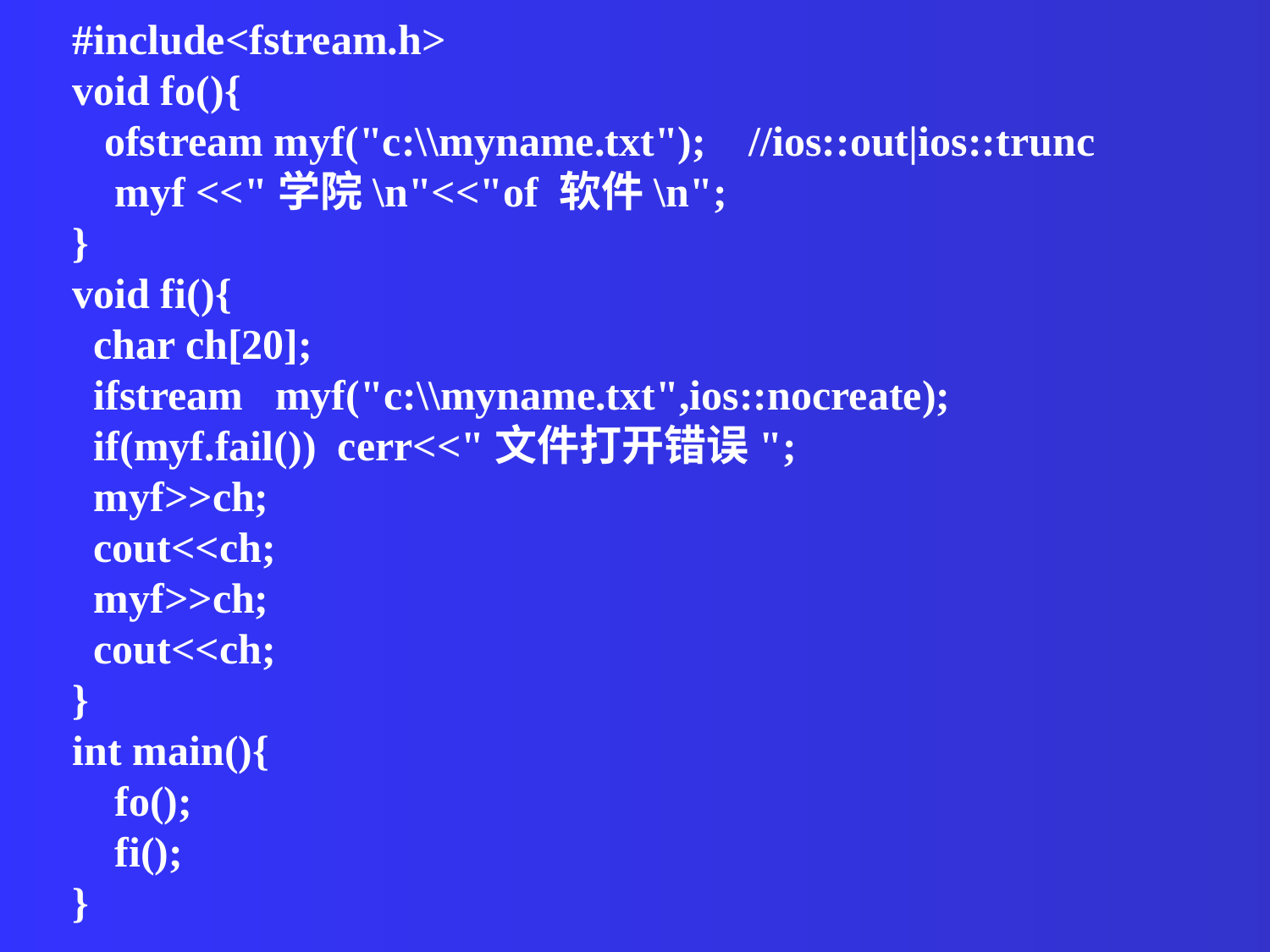

#include<fstream.h>
void fo(){
   ofstream myf("c:\\myname.txt");    //ios::out|ios::trunc
    myf <<"学院\n"<<"of 软件\n";
}
void fi(){
  char ch[20];
  ifstream   myf("c:\\myname.txt",ios::nocreate);
  if(myf.fail())  cerr<<"文件打开错误";
  myf>>ch;
  cout<<ch;
  myf>>ch;
  cout<<ch;
}
int main(){
    fo();
    fi();
}